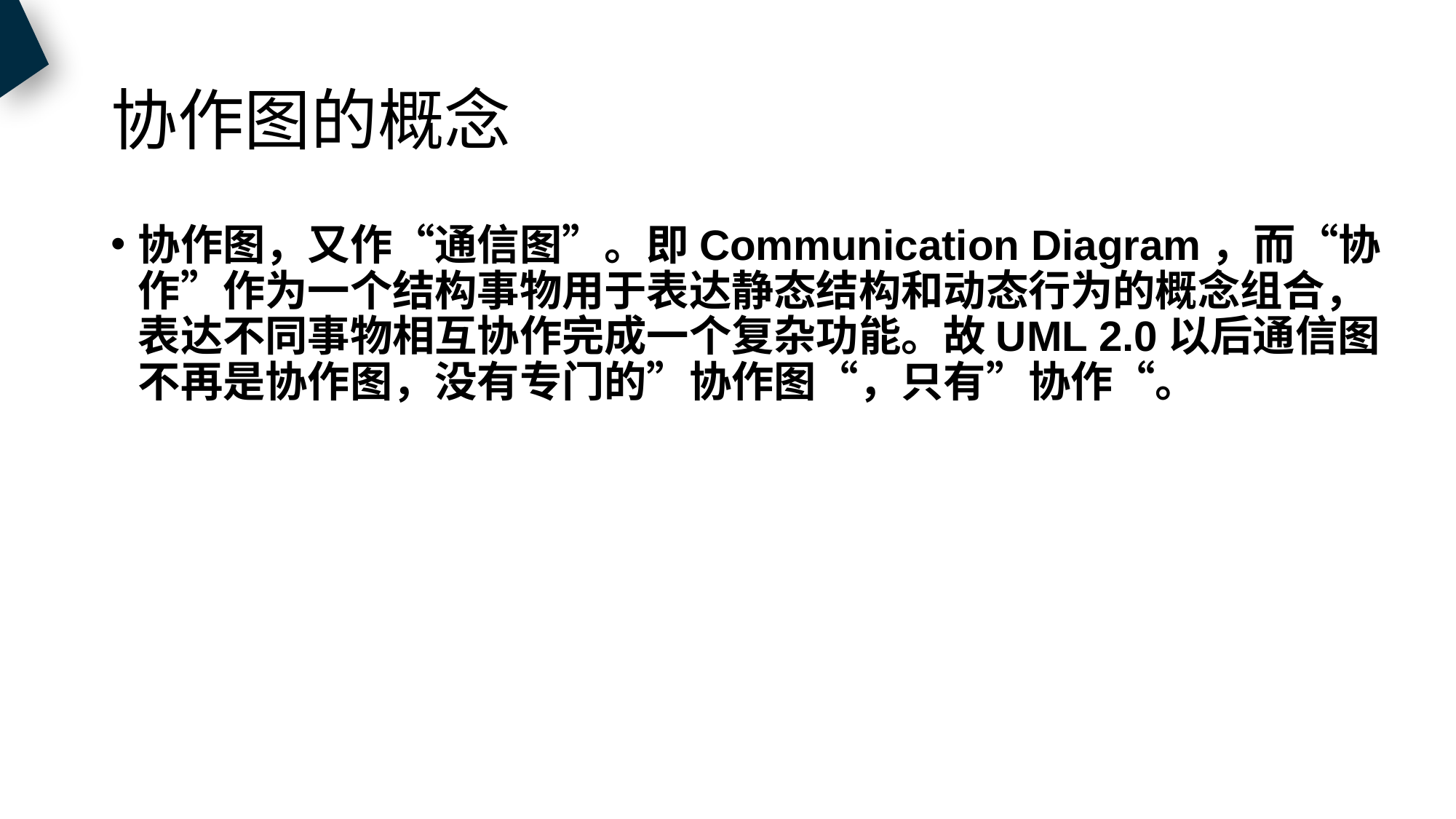

# 协作图的概念
协作图，又作“通信图”。即Communication Diagram，而“协作”作为一个结构事物用于表达静态结构和动态行为的概念组合，表达不同事物相互协作完成一个复杂功能。故UML 2.0以后通信图不再是协作图，没有专门的”协作图“，只有”协作“。